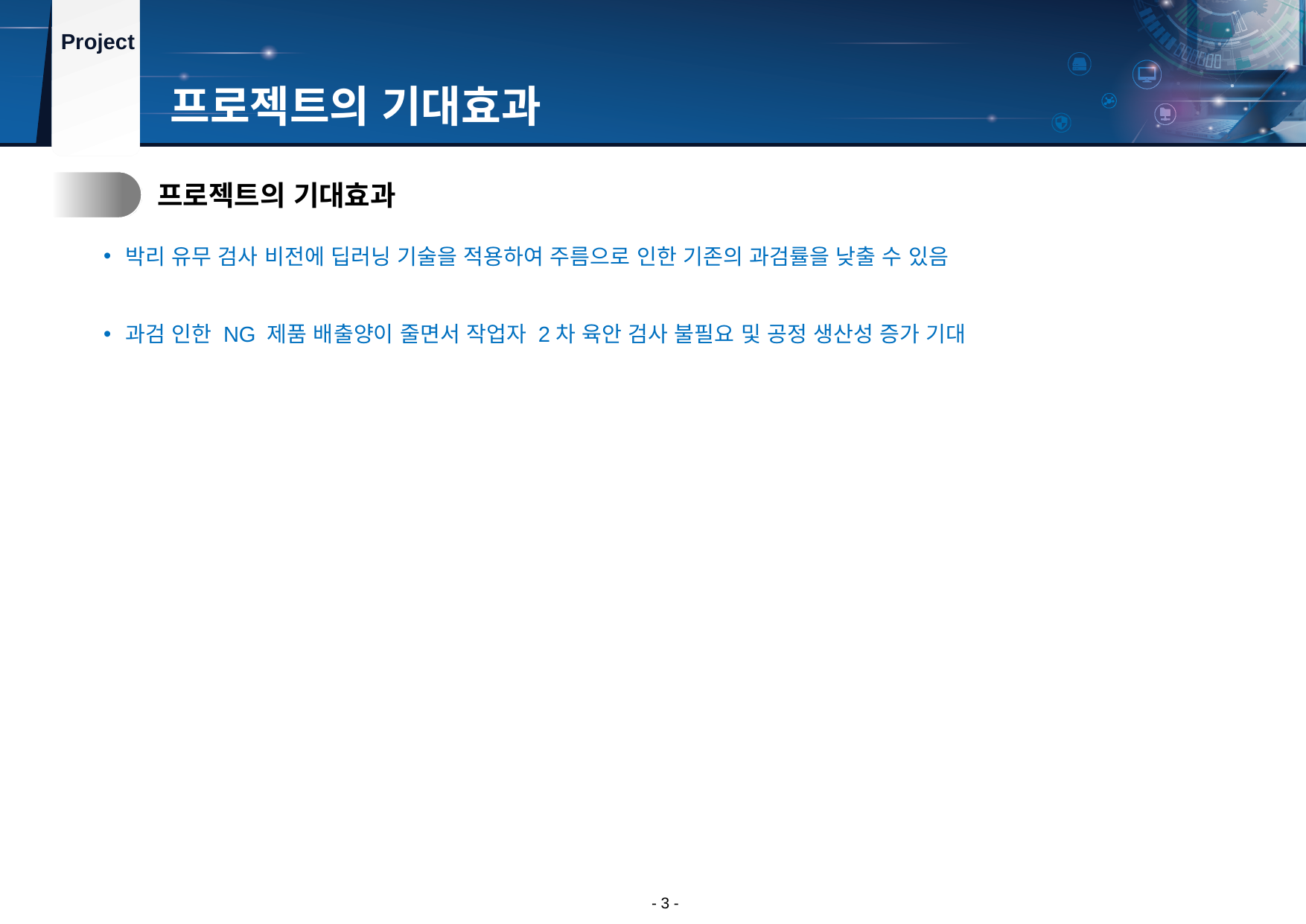

프로젝트의 기대효과

1.
프로젝트의 기대효과
박리 유무 검사 비전에 딥러닝 기술을 적용하여 주름으로 인한 기존의 과검률을 낮출 수 있음

과검 인한 NG 제품 배출양이 줄면서 작업자 2차 육안 검사 불필요 및 공정 생산성 증가 기대

- 3 -